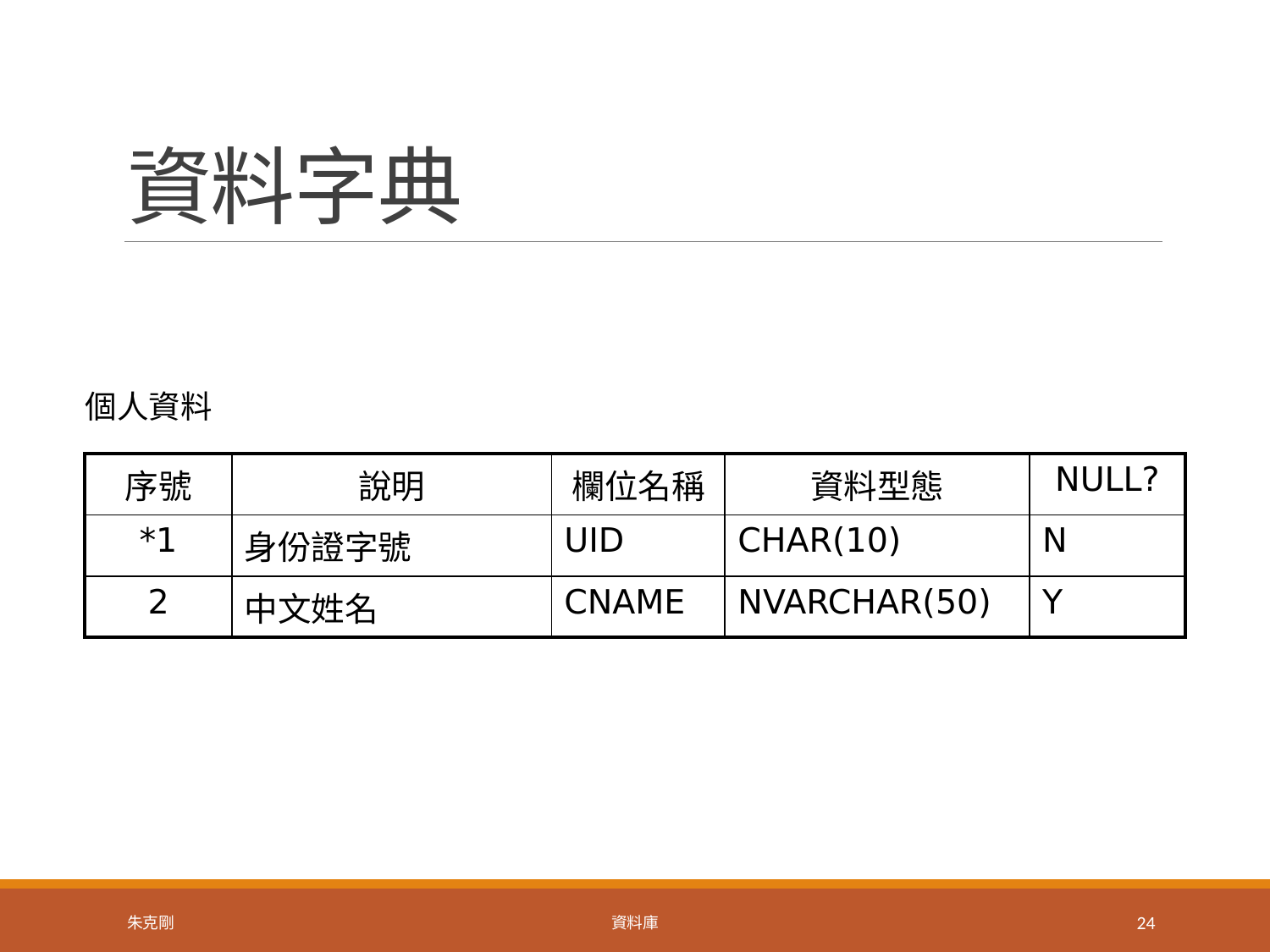

# 資料字典
個人資料
| 序號 | 說明 | 欄位名稱 | 資料型態 | NULL? |
| --- | --- | --- | --- | --- |
| \*1 | 身份證字號 | UID | CHAR(10) | N |
| 2 | 中文姓名 | CNAME | NVARCHAR(50) | Y |
朱克剛
資料庫
24